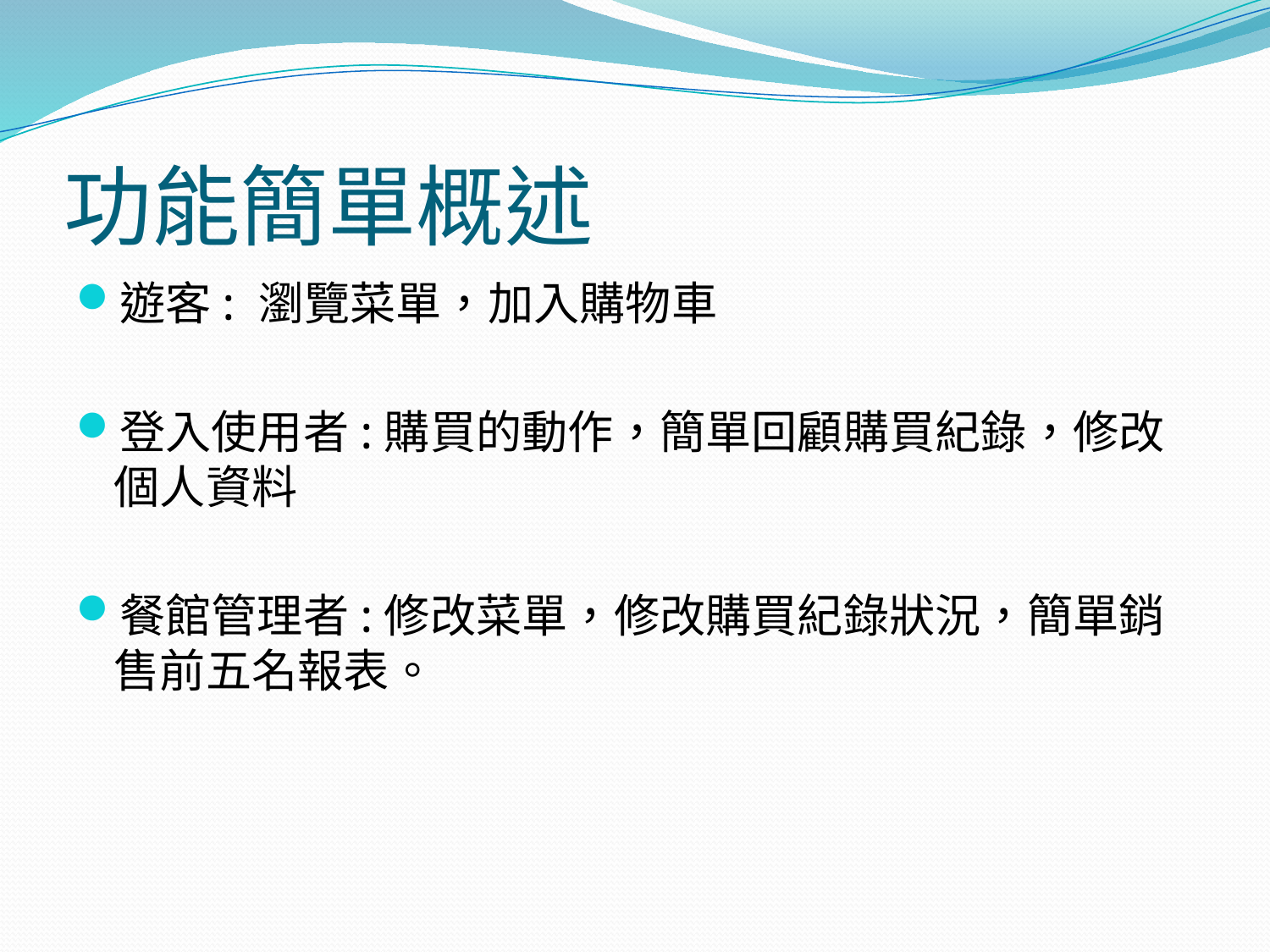

# 功能簡單概述
遊客: 瀏覽菜單，加入購物車

登入使用者:購買的動作，簡單回顧購買紀錄，修改個人資料

餐館管理者:修改菜單，修改購買紀錄狀況，簡單銷售前五名報表。